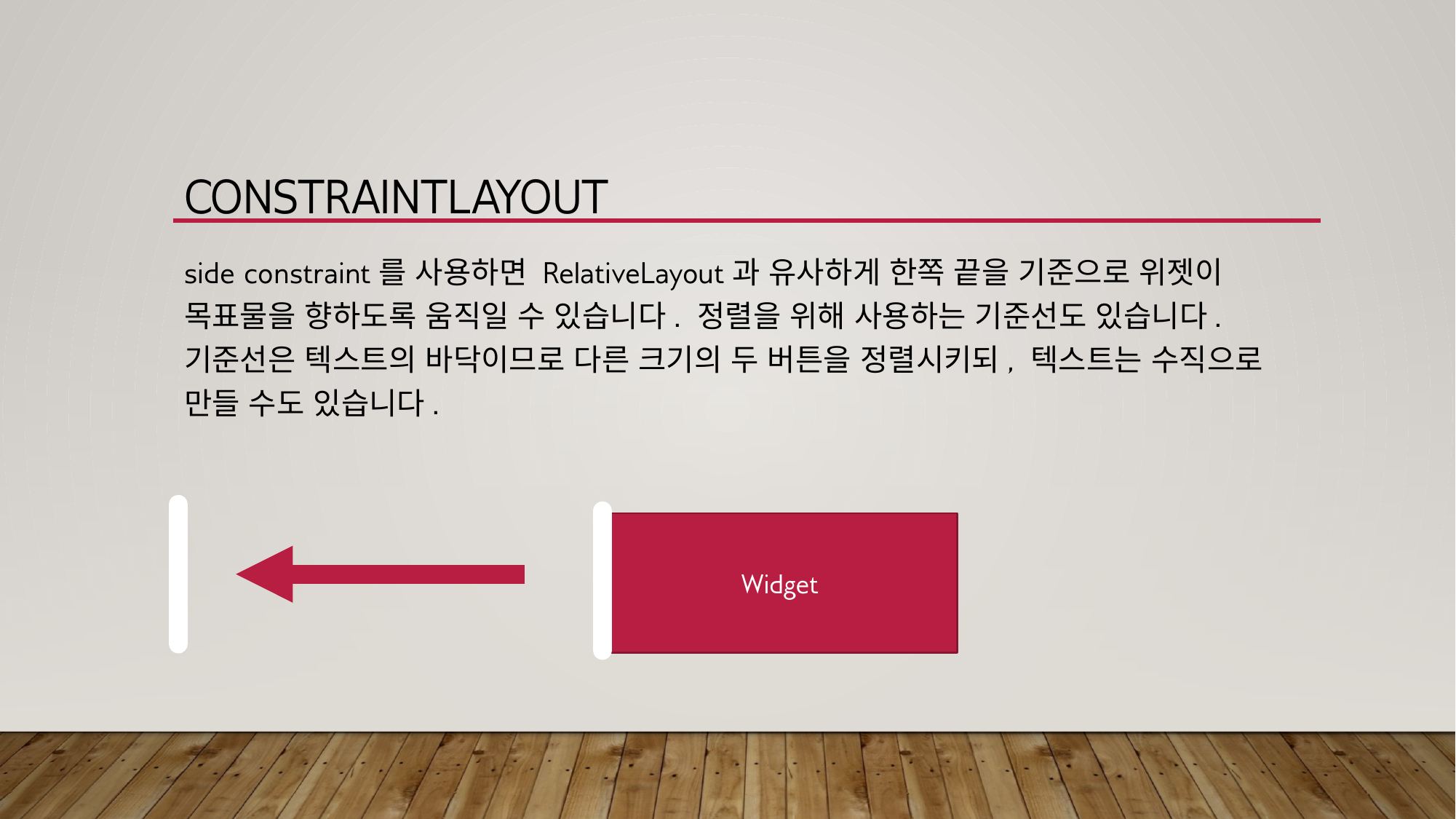

# ConstraintLayout
side constraint를 사용하면 RelativeLayout과 유사하게 한쪽 끝을 기준으로 위젯이 목표물을 향하도록 움직일 수 있습니다. 정렬을 위해 사용하는 기준선도 있습니다. 기준선은 텍스트의 바닥이므로 다른 크기의 두 버튼을 정렬시키되, 텍스트는 수직으로 만들 수도 있습니다.
Widget